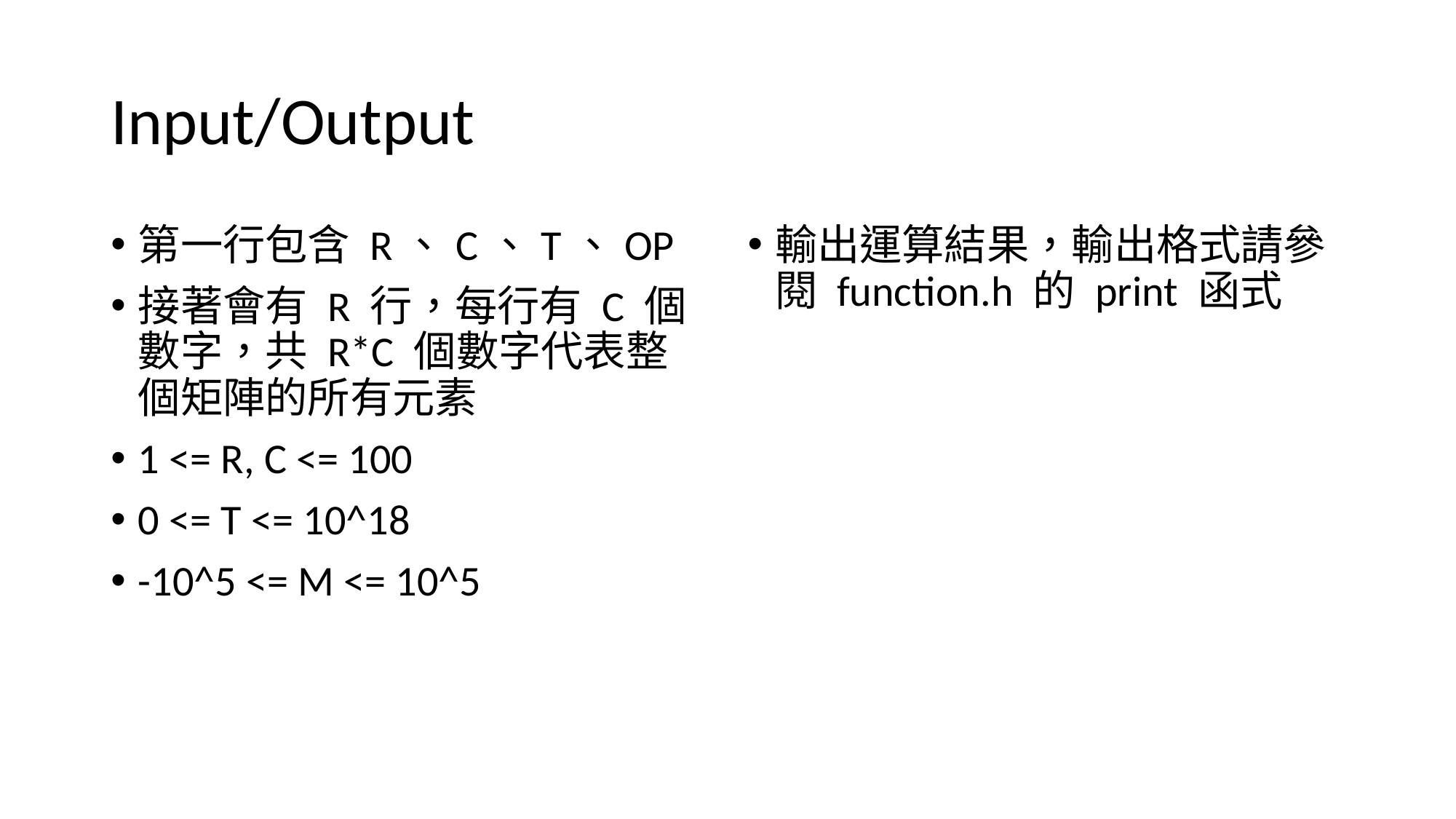

# Input/Output
第一行包含 R、C、T、OP
接著會有 R 行，每行有 C 個數字，共 R*C 個數字代表整個矩陣的所有元素
1 <= R, C <= 100
0 <= T <= 10^18
-10^5 <= M <= 10^5
輸出運算結果，輸出格式請參閱 function.h 的 print 函式